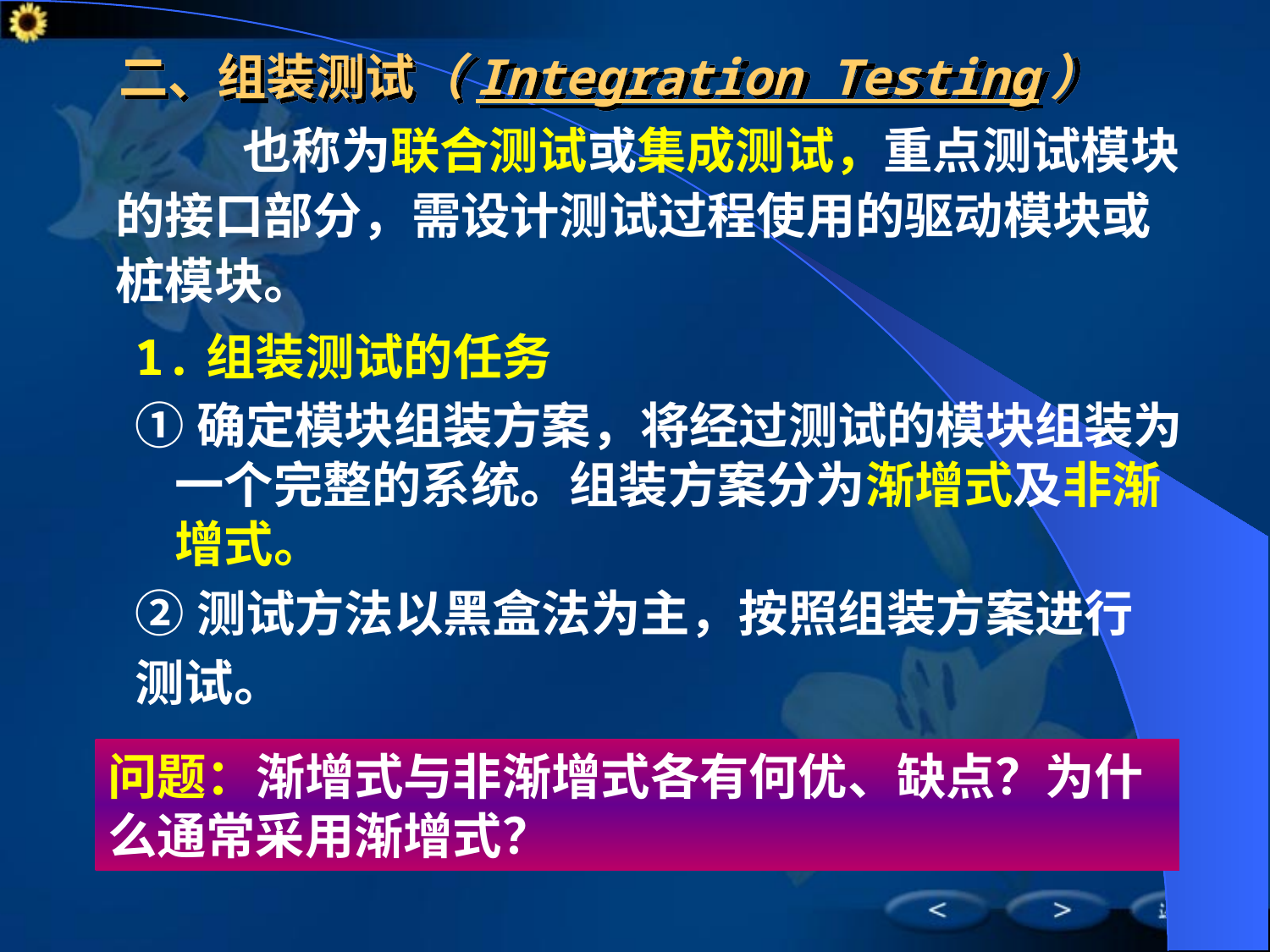

# 二、组装测试（Integration Testing）
		也称为联合测试或集成测试，重点测试模块的接口部分，需设计测试过程使用的驱动模块或桩模块。
1.组装测试的任务
①确定模块组装方案，将经过测试的模块组装为一个完整的系统。组装方案分为渐增式及非渐增式。
②测试方法以黑盒法为主，按照组装方案进行
测试。
问题：渐增式与非渐增式各有何优、缺点？为什么通常采用渐增式？